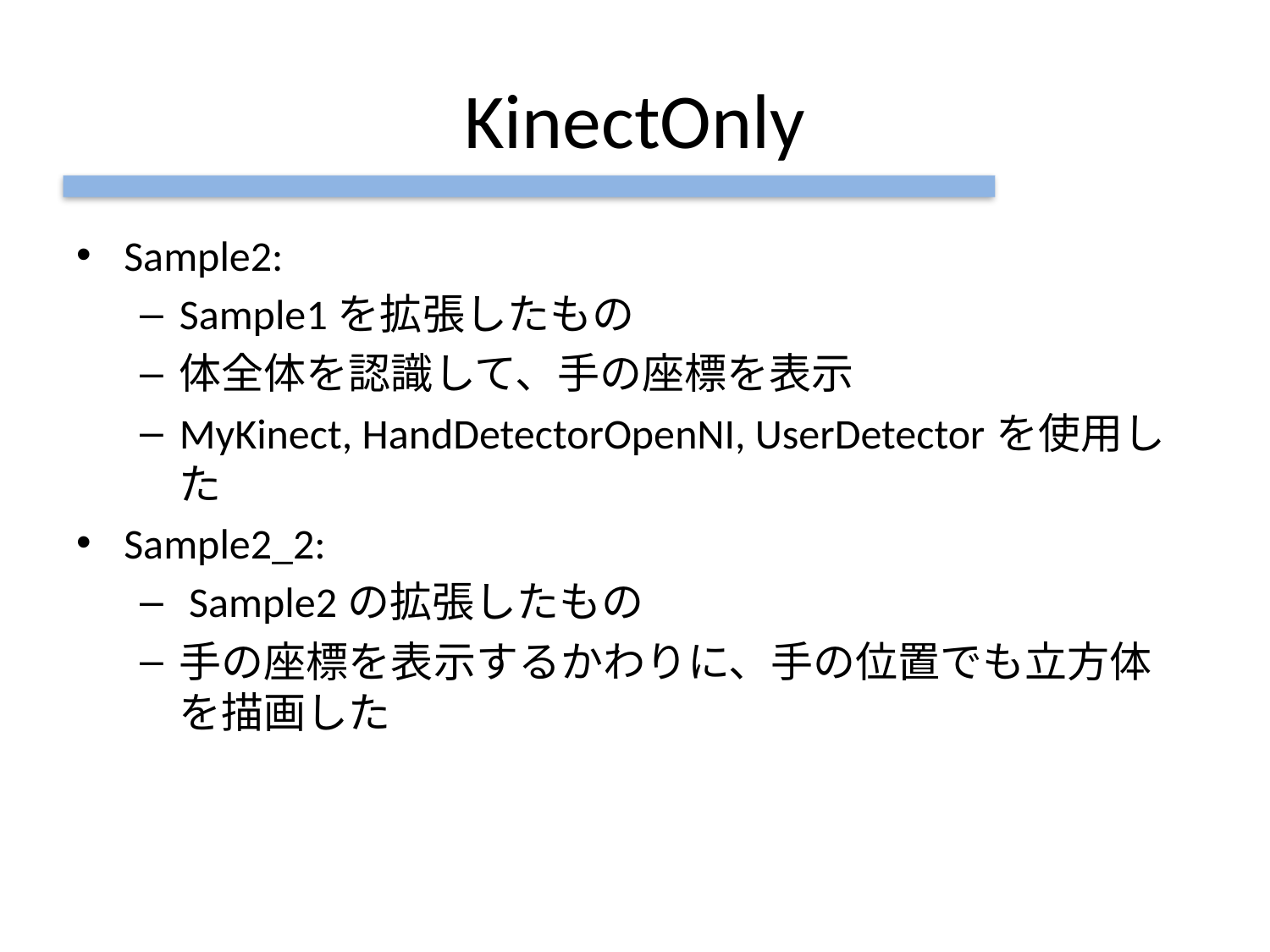

# KinectOnly
Sample2:
Sample1を拡張したもの
体全体を認識して、手の座標を表示
MyKinect, HandDetectorOpenNI, UserDetectorを使用した
Sample2_2:
 Sample2の拡張したもの
手の座標を表示するかわりに、手の位置でも立方体を描画した